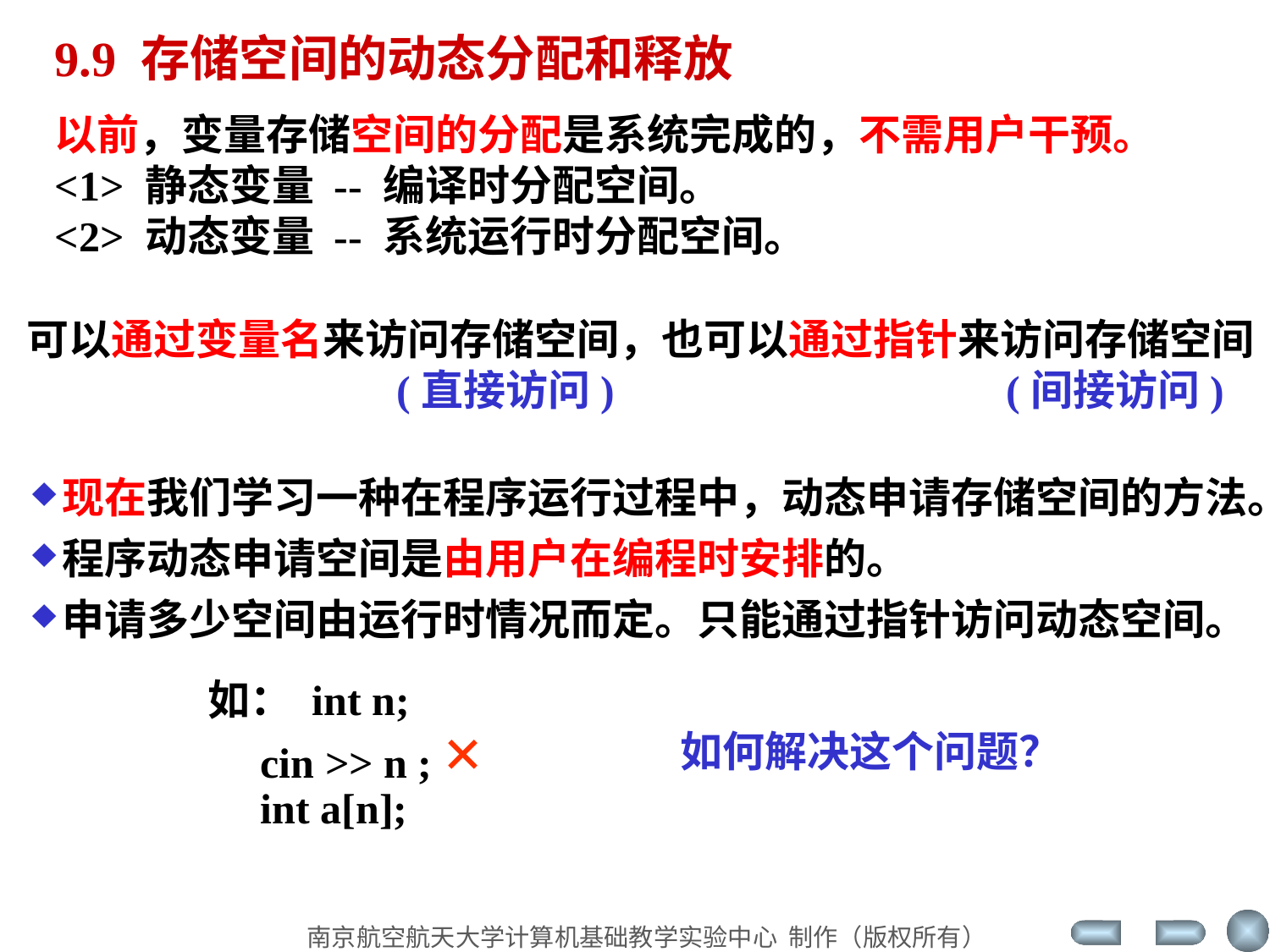

9.9 存储空间的动态分配和释放
以前，变量存储空间的分配是系统完成的，不需用户干预。
<1> 静态变量 -- 编译时分配空间。
<2> 动态变量 -- 系统运行时分配空间。
可以通过变量名来访问存储空间，也可以通过指针来访问存储空间
                                   (直接访问)                                     (间接访问)
现在我们学习一种在程序运行过程中，动态申请存储空间的方法。
程序动态申请空间是由用户在编程时安排的。
申请多少空间由运行时情况而定。只能通过指针访问动态空间。
如： int n;
     cin >> n ; ×
     int a[n];
如何解决这个问题？